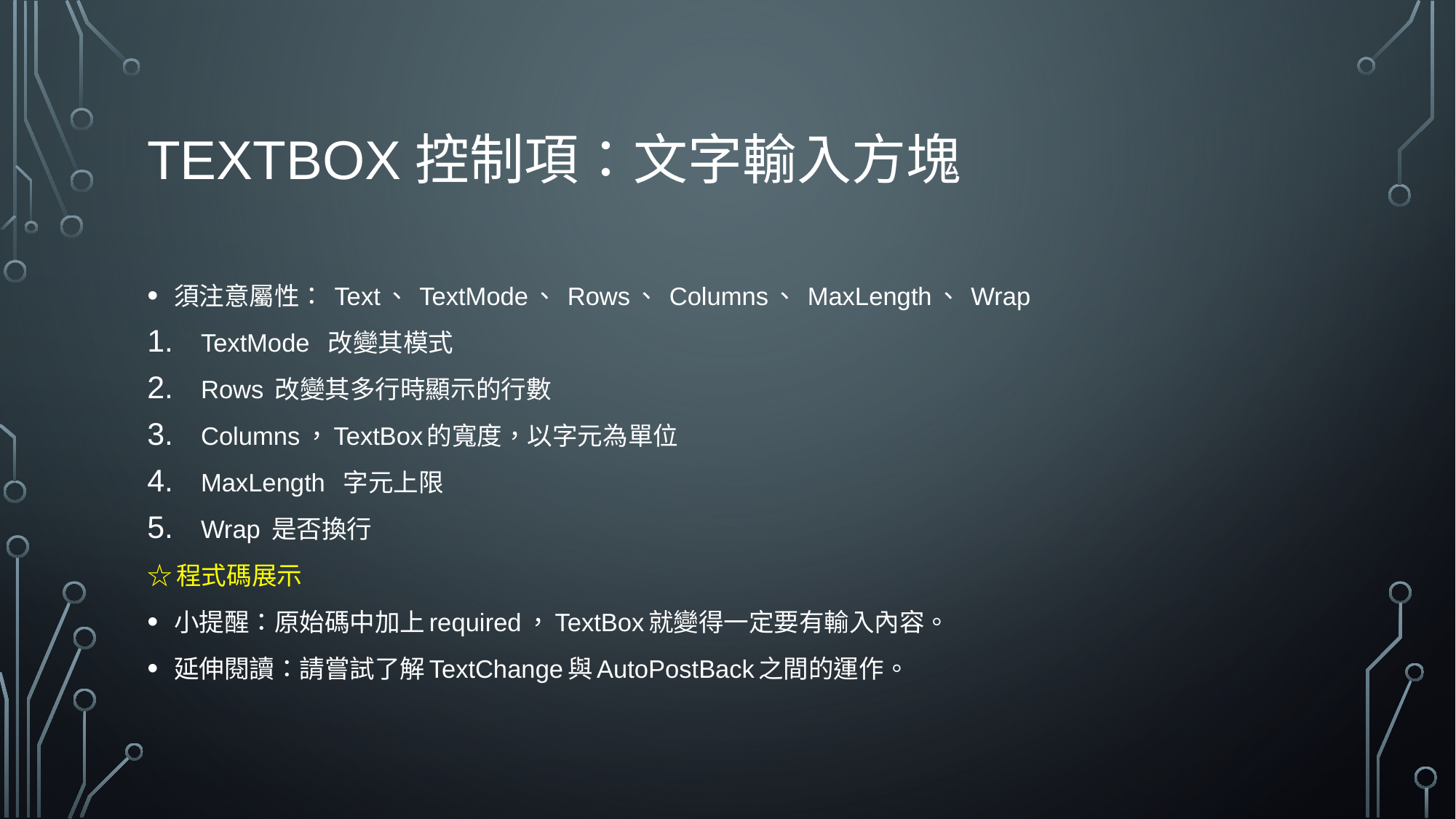

# TEXTBOX控制項：文字輸入方塊
須注意屬性： Text、 TextMode、 Rows、 Columns、 MaxLength、 Wrap
TextMode  改變其模式
Rows 改變其多行時顯示的行數
Columns，TextBox的寬度，以字元為單位
MaxLength  字元上限
Wrap 是否換行
☆程式碼展示
小提醒：原始碼中加上required，TextBox就變得一定要有輸入內容。
延伸閱讀：請嘗試了解TextChange與AutoPostBack之間的運作。